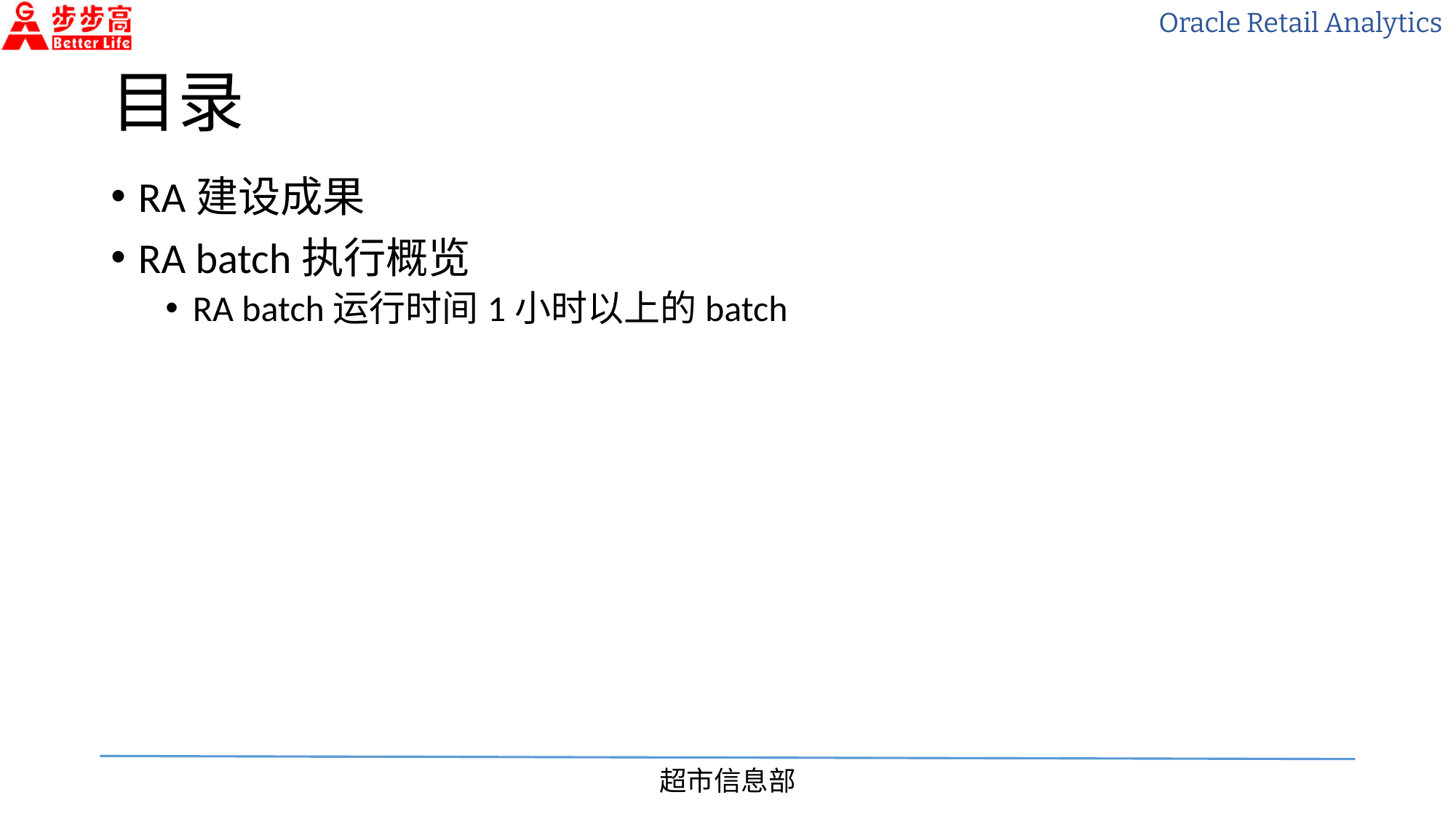

# 目录
RA建设成果
RA batch执行概览
RA batch运行时间1小时以上的batch